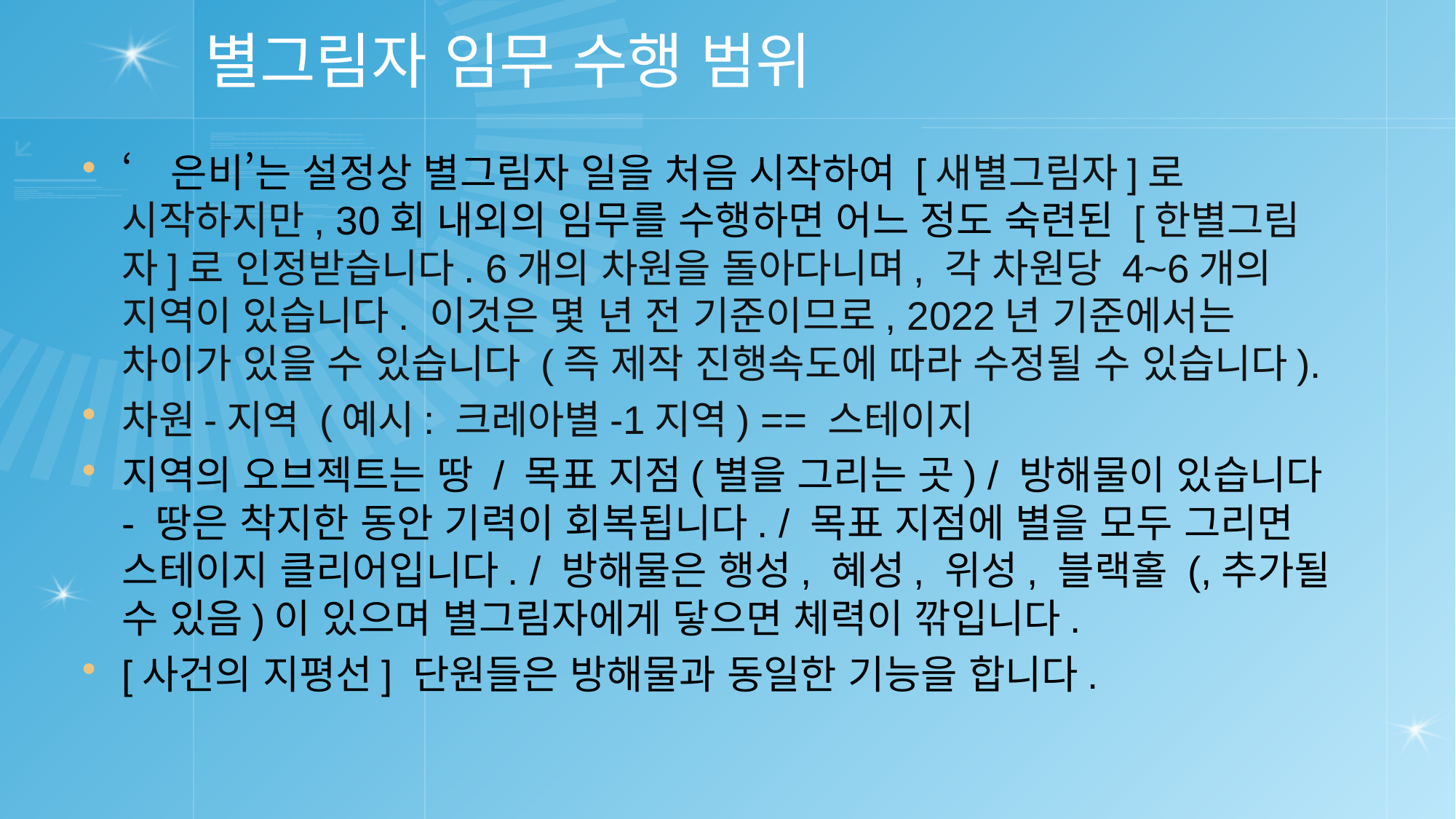

# 별그림자 임무 수행 범위
‘은비’는 설정상 별그림자 일을 처음 시작하여 [새별그림자]로 시작하지만, 30회 내외의 임무를 수행하면 어느 정도 숙련된 [한별그림자]로 인정받습니다. 6개의 차원을 돌아다니며, 각 차원당 4~6개의 지역이 있습니다. 이것은 몇 년 전 기준이므로, 2022년 기준에서는 차이가 있을 수 있습니다 (즉 제작 진행속도에 따라 수정될 수 있습니다).
차원-지역 (예시: 크레아별-1지역) == 스테이지
지역의 오브젝트는 땅 / 목표 지점(별을 그리는 곳) / 방해물이 있습니다 - 땅은 착지한 동안 기력이 회복됩니다. / 목표 지점에 별을 모두 그리면 스테이지 클리어입니다. / 방해물은 행성, 혜성, 위성, 블랙홀 (,추가될 수 있음)이 있으며 별그림자에게 닿으면 체력이 깎입니다.
[사건의 지평선] 단원들은 방해물과 동일한 기능을 합니다.